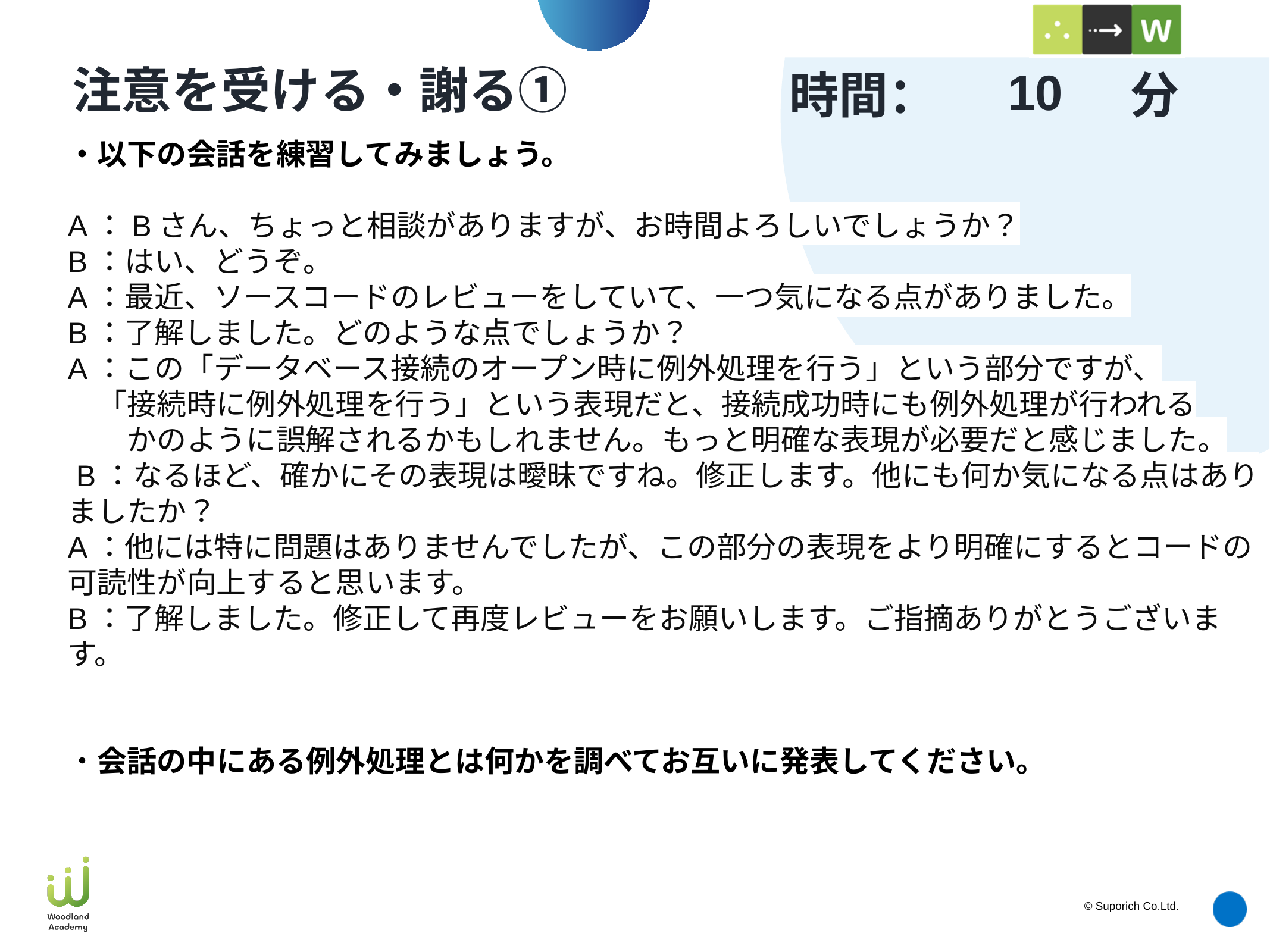

10
# 注意を受ける・謝る①
・以下の会話を練習してみましょう。

A：Bさん、ちょっと相談がありますが、お時間よろしいでしょうか？
B：はい、どうぞ。
A：最近、ソースコードのレビューをしていて、一つ気になる点がありました。
B：了解しました。どのような点でしょうか？
A：この「データベース接続のオープン時に例外処理を行う」という部分ですが、
　「接続時に例外処理を行う」という表現だと、接続成功時にも例外処理が行われる
　　かのように誤解されるかもしれません。もっと明確な表現が必要だと感じました。
 B：なるほど、確かにその表現は曖昧ですね。修正します。他にも何か気になる点はありましたか？
A：他には特に問題はありませんでしたが、この部分の表現をより明確にするとコードの可読性が向上すると思います。
B：了解しました。修正して再度レビューをお願いします。ご指摘ありがとうございます。

・会話の中にある例外処理とは何かを調べてお互いに発表してください。